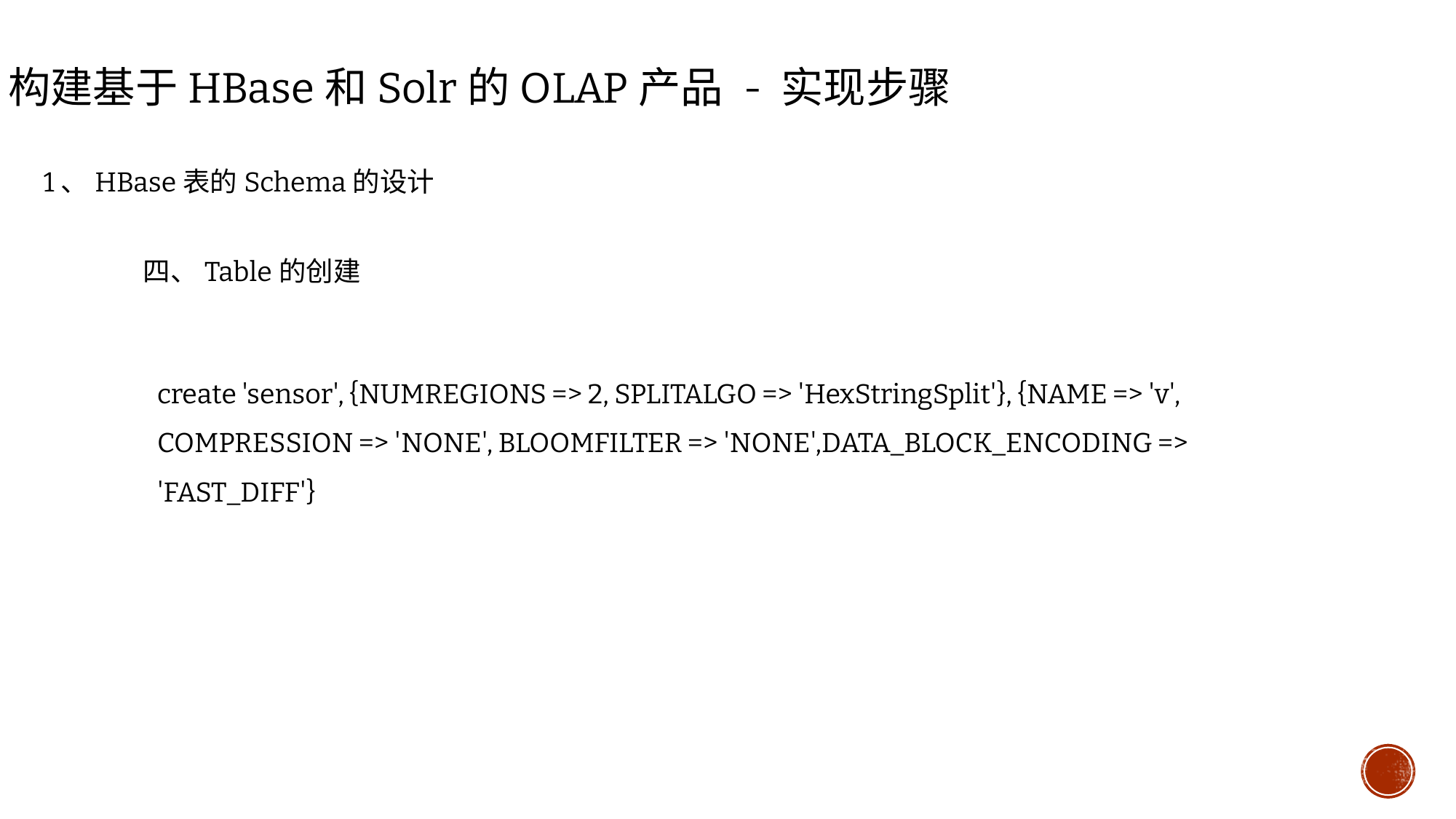

构建基于HBase和Solr的OLAP产品 - 实现步骤
1、HBase表的Schema的设计
四、Table的创建
create 'sensor', {NUMREGIONS => 2, SPLITALGO => 'HexStringSplit'}, {NAME => 'v', COMPRESSION => 'NONE', BLOOMFILTER => 'NONE',DATA_BLOCK_ENCODING => 'FAST_DIFF'}